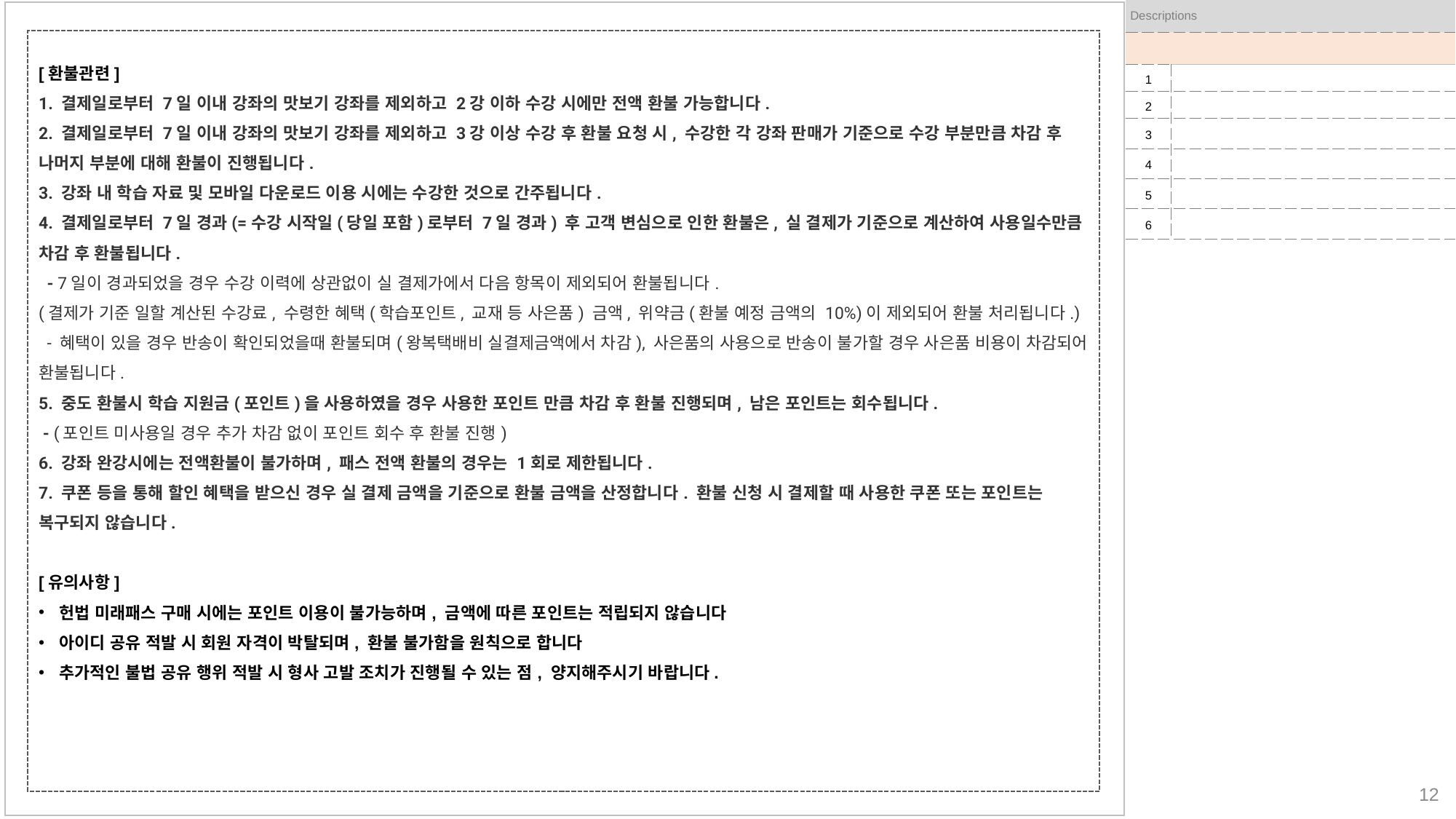

| Descriptions |  |
| --- | --- |
|  |  |
| 1 |  |
| 2 |  |
| 3 |  |
| 4 |  |
| 5 |  |
| 6 |  |

[환불관련]
1. 결제일로부터 7일 이내 강좌의 맛보기 강좌를 제외하고 2강 이하 수강 시에만 전액 환불 가능합니다.
2. 결제일로부터 7일 이내 강좌의 맛보기 강좌를 제외하고 3강 이상 수강 후 환불 요청 시, 수강한 각 강좌 판매가 기준으로 수강 부분만큼 차감 후 나머지 부분에 대해 환불이 진행됩니다.
3. 강좌 내 학습 자료 및 모바일 다운로드 이용 시에는 수강한 것으로 간주됩니다.
4. 결제일로부터 7일 경과(=수강 시작일(당일 포함)로부터 7일 경과) 후 고객 변심으로 인한 환불은, 실 결제가 기준으로 계산하여 사용일수만큼 차감 후 환불됩니다.
  - 7일이 경과되었을 경우 수강 이력에 상관없이 실 결제가에서 다음 항목이 제외되어 환불됩니다.
(결제가 기준 일할 계산된 수강료, 수령한 혜택(학습포인트, 교재 등 사은품) 금액, 위약금(환불 예정 금액의 10%)이 제외되어 환불 처리됩니다.)
  - 혜택이 있을 경우 반송이 확인되었을때 환불되며(왕복택배비 실결제금액에서 차감), 사은품의 사용으로 반송이 불가할 경우 사은품 비용이 차감되어 환불됩니다.
5. 중도 환불시 학습 지원금(포인트)을 사용하였을 경우 사용한 포인트 만큼 차감 후 환불 진행되며, 남은 포인트는 회수됩니다.
 - (포인트 미사용일 경우 추가 차감 없이 포인트 회수 후 환불 진행)
6. 강좌 완강시에는 전액환불이 불가하며, 패스 전액 환불의 경우는 1회로 제한됩니다.
7. 쿠폰 등을 통해 할인 혜택을 받으신 경우 실 결제 금액을 기준으로 환불 금액을 산정합니다. 환불 신청 시 결제할 때 사용한 쿠폰 또는 포인트는 복구되지 않습니다.

[유의사항]
헌법 미래패스 구매 시에는 포인트 이용이 불가능하며, 금액에 따른 포인트는 적립되지 않습니다
아이디 공유 적발 시 회원 자격이 박탈되며, 환불 불가함을 원칙으로 합니다
추가적인 불법 공유 행위 적발 시 형사 고발 조치가 진행될 수 있는 점, 양지해주시기 바랍니다.

12